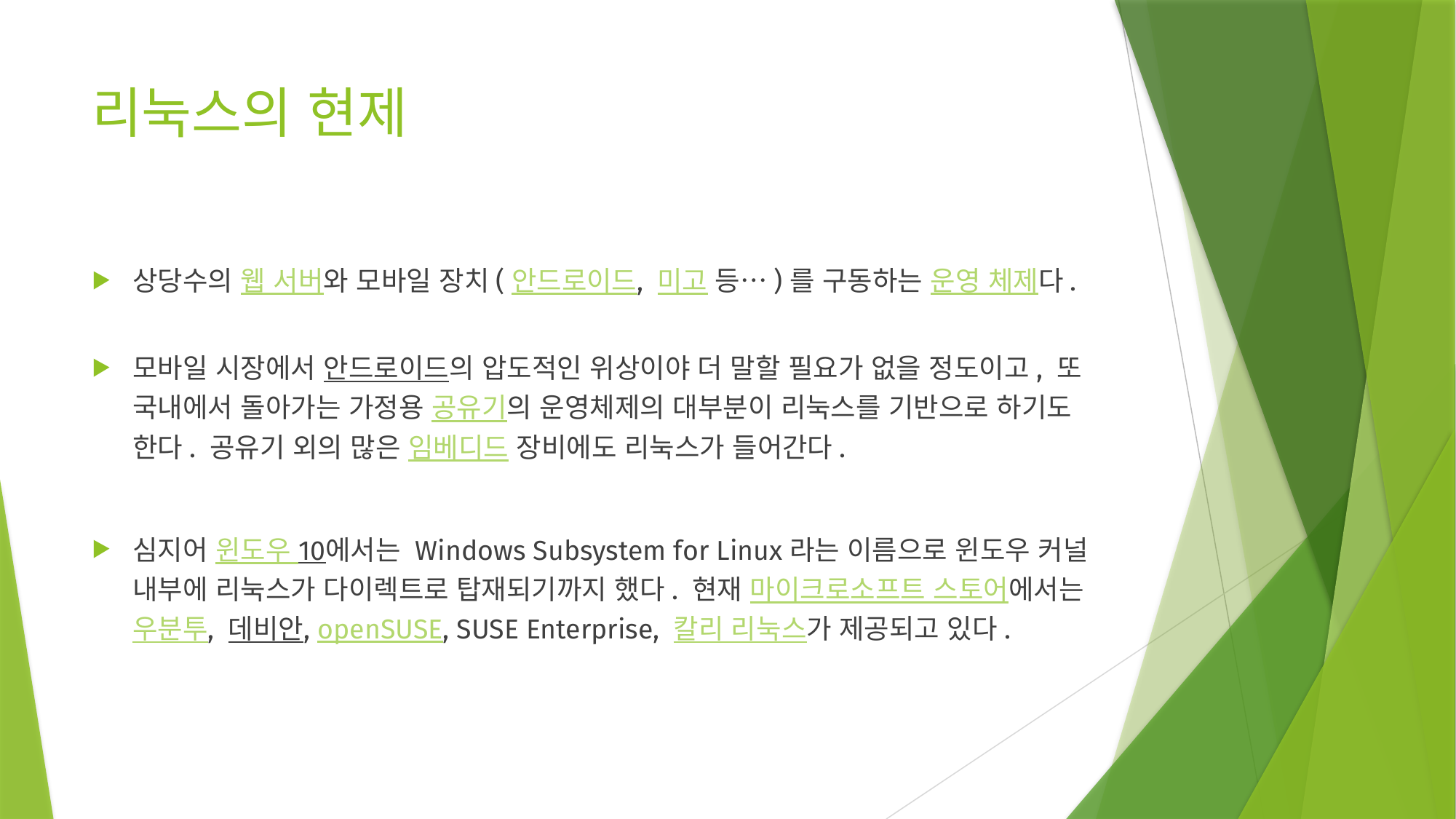

# 리눅스의 현제
상당수의 웹 서버와 모바일 장치(안드로이드, 미고 등…)를 구동하는 운영 체제다.
모바일 시장에서 안드로이드의 압도적인 위상이야 더 말할 필요가 없을 정도이고, 또 국내에서 돌아가는 가정용 공유기의 운영체제의 대부분이 리눅스를 기반으로 하기도 한다. 공유기 외의 많은 임베디드 장비에도 리눅스가 들어간다.

심지어 윈도우 10에서는 Windows Subsystem for Linux라는 이름으로 윈도우 커널 내부에 리눅스가 다이렉트로 탑재되기까지 했다. 현재 마이크로소프트 스토어에서는 우분투, 데비안, openSUSE, SUSE Enterprise, 칼리 리눅스가 제공되고 있다.